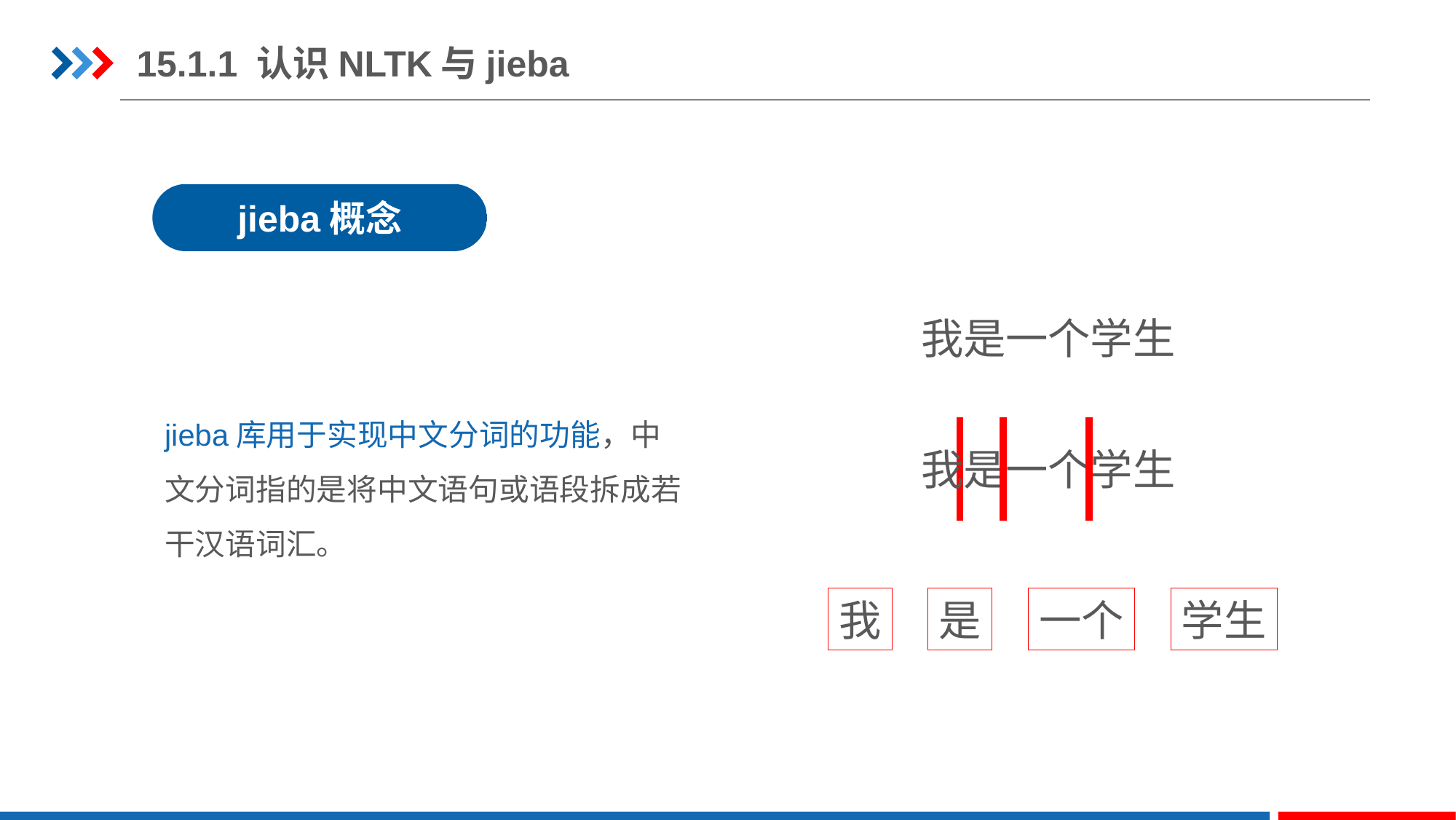

15.1.1 认识NLTK与jieba
jieba概念
我是一个学生
jieba库用于实现中文分词的功能，中文分词指的是将中文语句或语段拆成若干汉语词汇。
我是一个学生
我
是
一个
学生